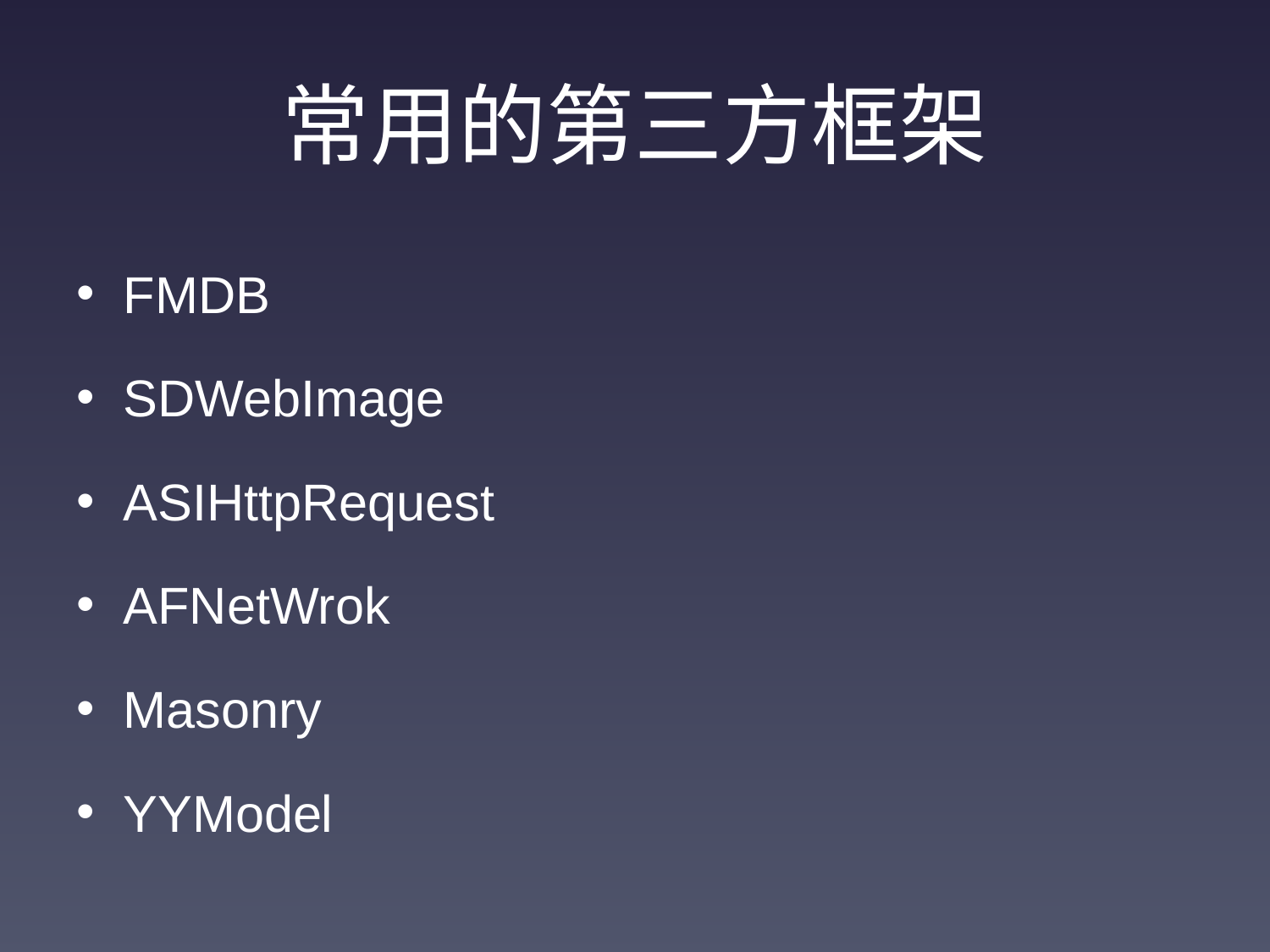

# 常用的第三方框架
FMDB
SDWebImage
ASIHttpRequest
AFNetWrok
Masonry
YYModel